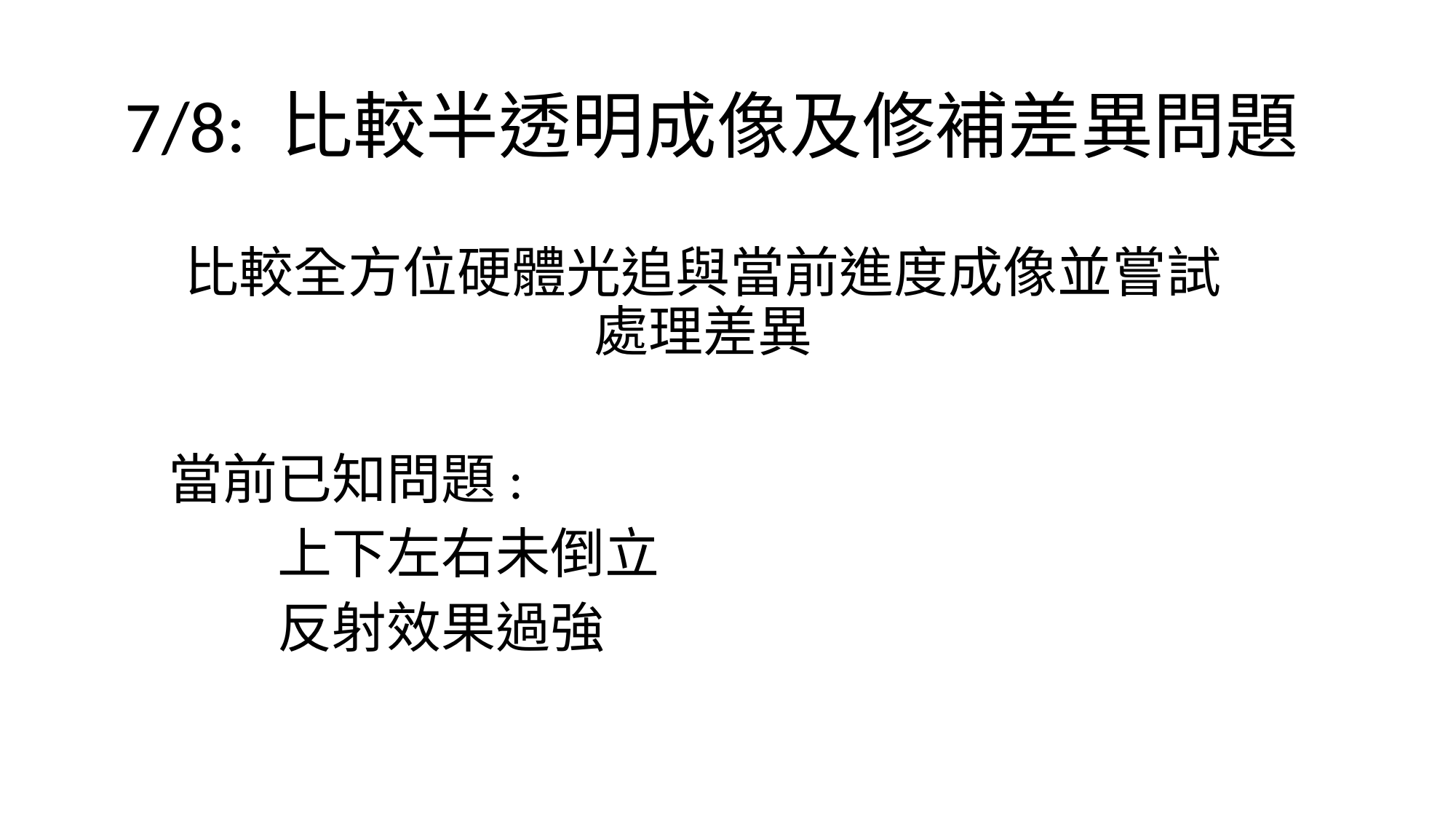

7/8: 比較半透明成像及修補差異問題
比較全方位硬體光追與當前進度成像並嘗試處理差異

當前已知問題:
	上下左右未倒立
	反射效果過強